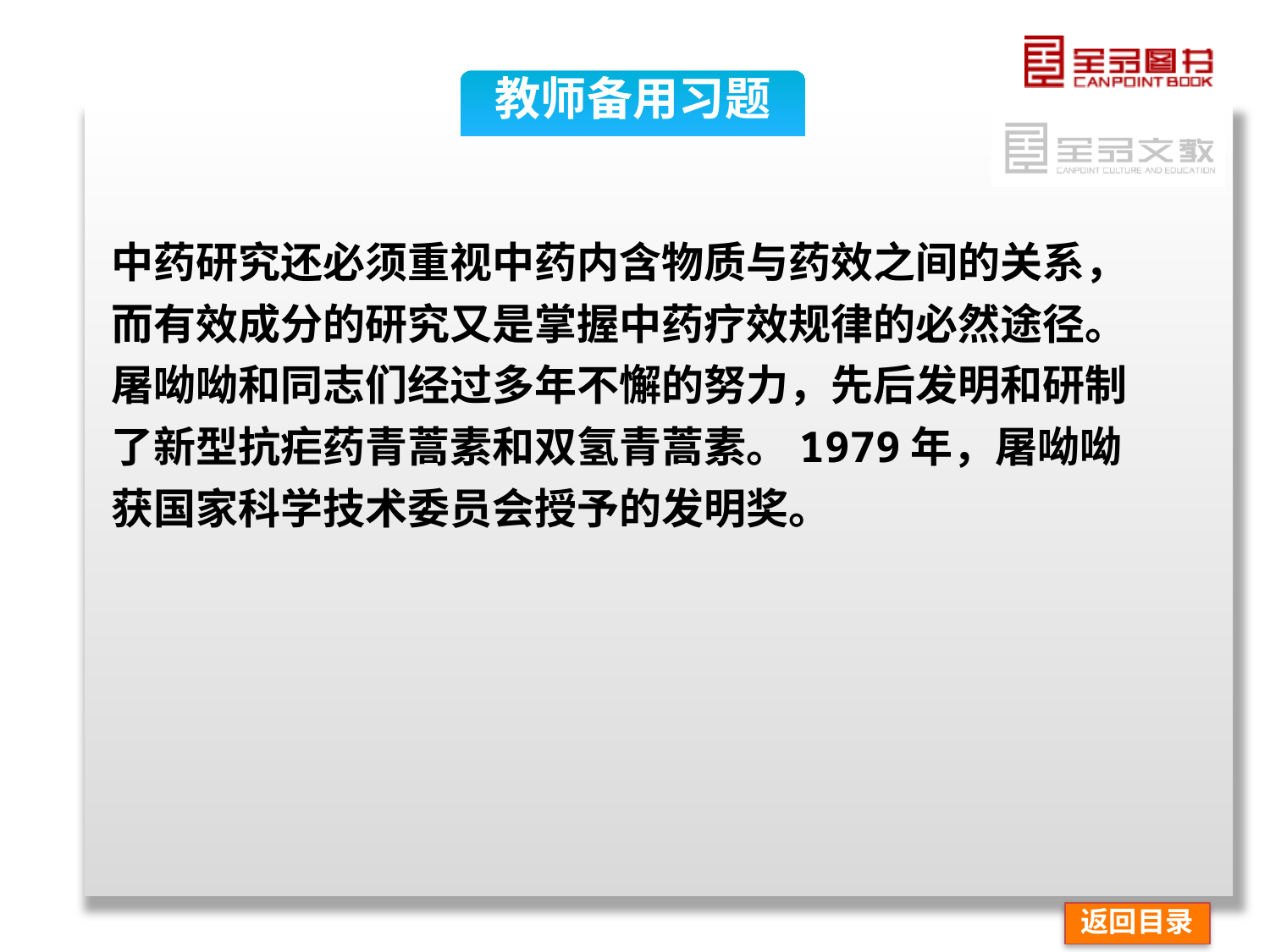

教师备用习题
中药研究还必须重视中药内含物质与药效之间的关系，而有效成分的研究又是掌握中药疗效规律的必然途径。屠呦呦和同志们经过多年不懈的努力，先后发明和研制了新型抗疟药青蒿素和双氢青蒿素。1979年，屠呦呦获国家科学技术委员会授予的发明奖。
返回目录